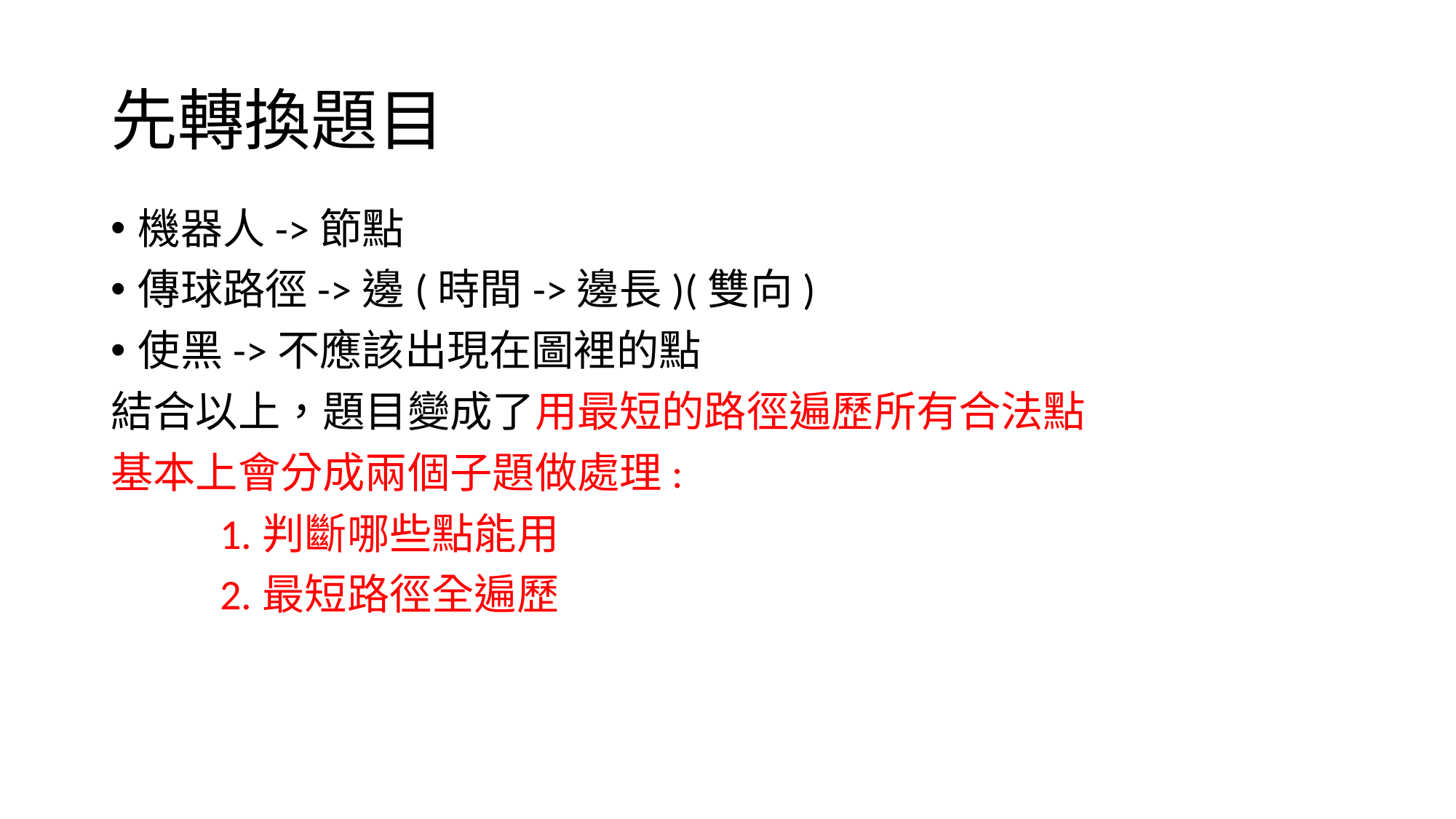

# 先轉換題目
機器人->節點
傳球路徑->邊(時間->邊長)(雙向)
使黑->不應該出現在圖裡的點
結合以上，題目變成了用最短的路徑遍歷所有合法點
基本上會分成兩個子題做處理:
	1.判斷哪些點能用
	2.最短路徑全遍歷